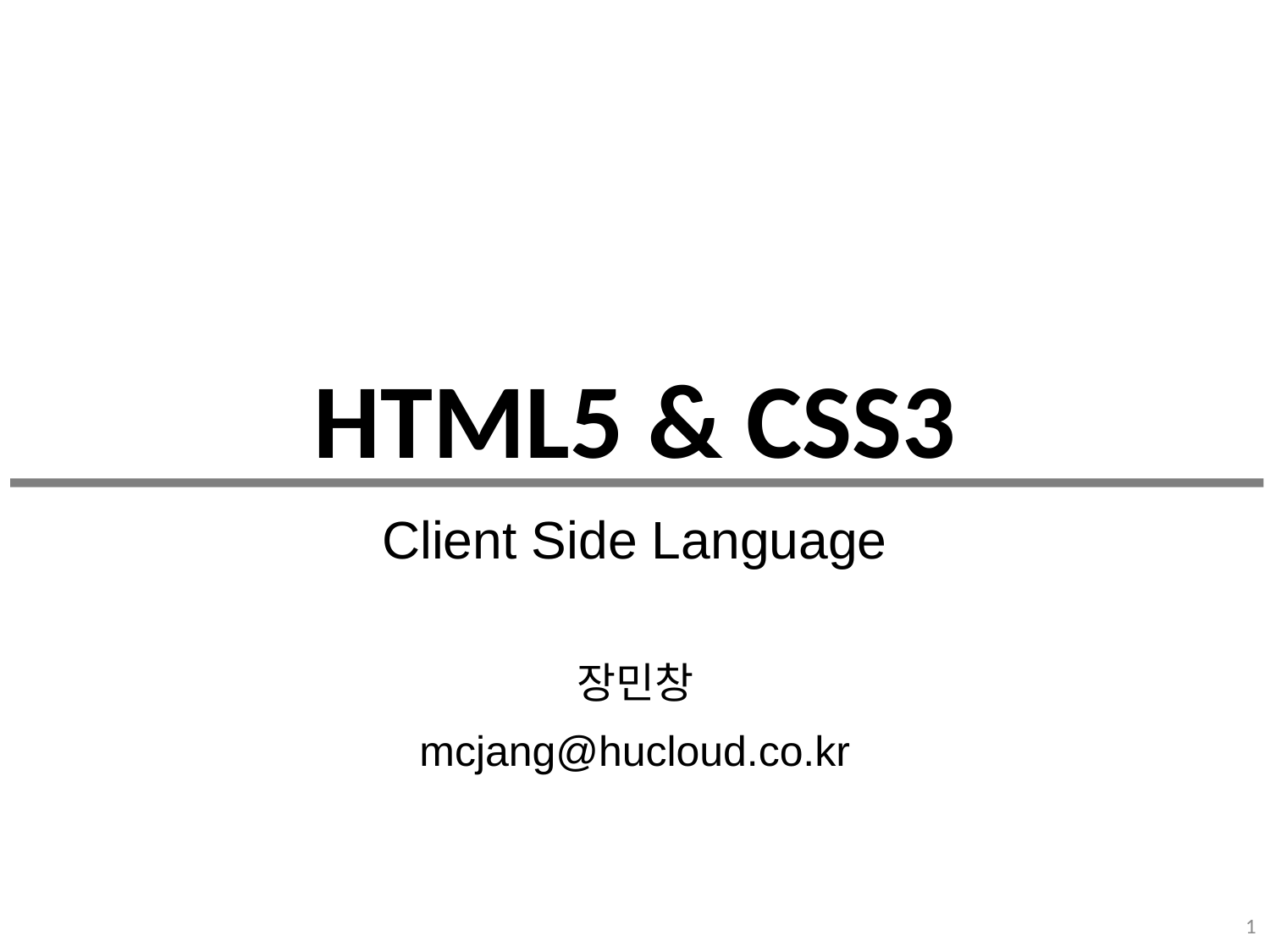

# HTML5 & CSS3

Client Side Language

장민창
mcjang@hucloud.co.kr
1